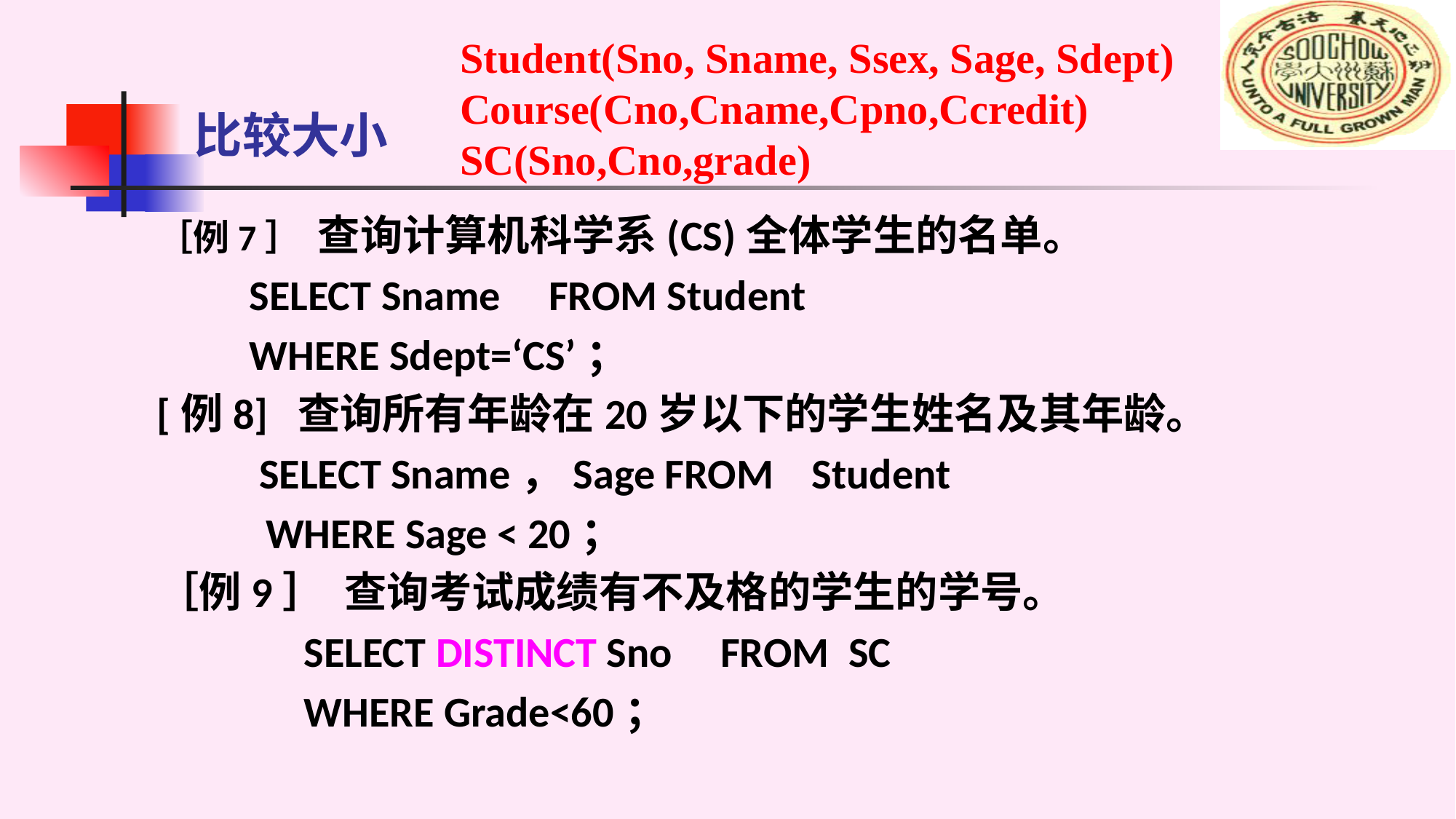

Student(Sno, Sname, Ssex, Sage, Sdept)
Course(Cno,Cname,Cpno,Ccredit)
SC(Sno,Cno,grade)
# 比较大小
［例7］  查询计算机科学系(CS)全体学生的名单。
    SELECT Sname     FROM Student
    WHERE Sdept=‘CS’；
[例8]  查询所有年龄在20岁以下的学生姓名及其年龄。
     SELECT Sname，Sage FROM    Student
WHERE Sage < 20；
［例9］  查询考试成绩有不及格的学生的学号。
    SELECT DISTINCT Sno     FROM  SC
    WHERE Grade<60；